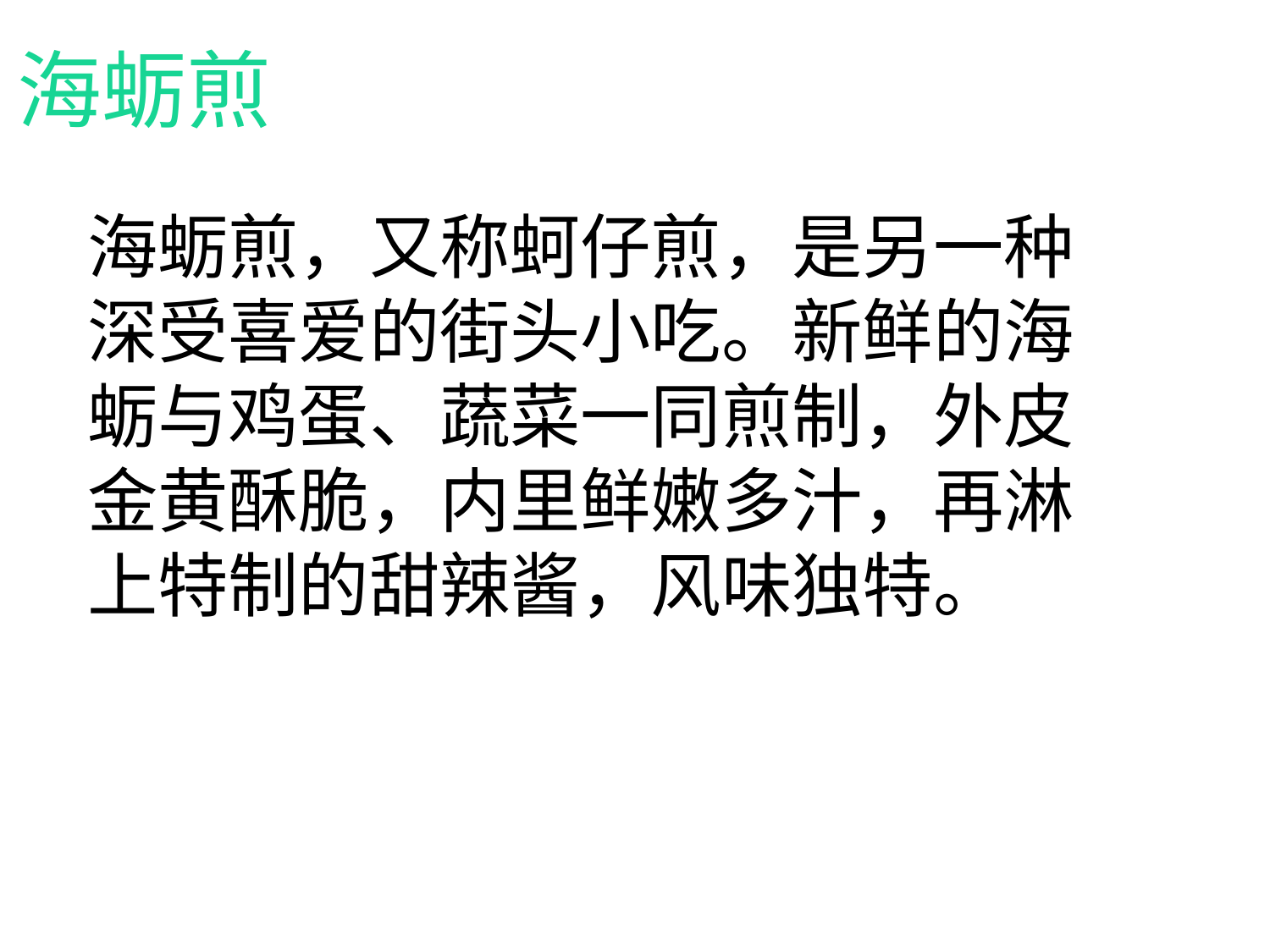

海蛎煎
海蛎煎，又称蚵仔煎，是另一种深受喜爱的街头小吃。新鲜的海蛎与鸡蛋、蔬菜一同煎制，外皮金黄酥脆，内里鲜嫩多汁，再淋上特制的甜辣酱，风味独特。